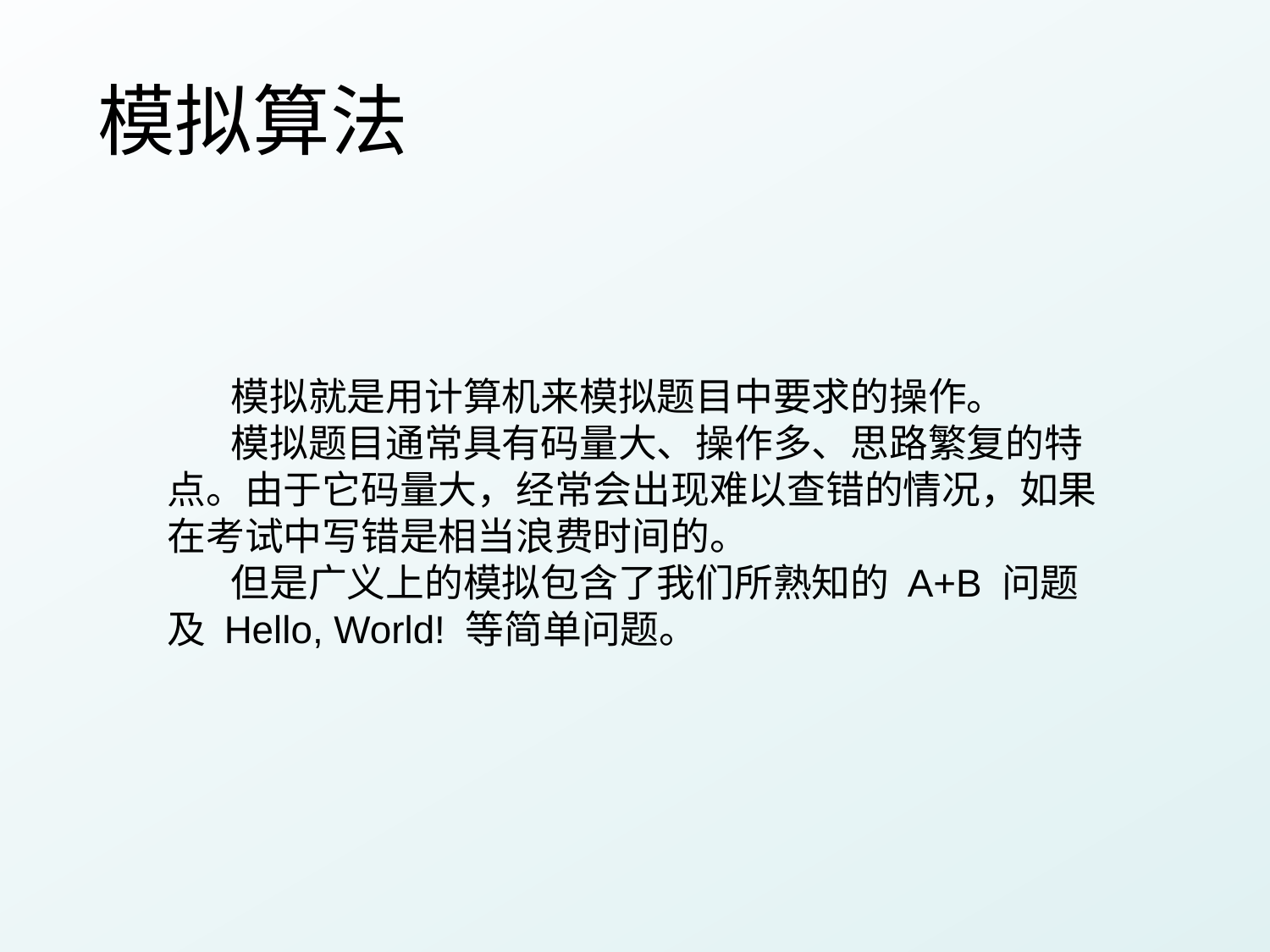

# 模拟算法
模拟就是用计算机来模拟题目中要求的操作。
模拟题目通常具有码量大、操作多、思路繁复的特点。由于它码量大，经常会出现难以查错的情况，如果在考试中写错是相当浪费时间的。
但是广义上的模拟包含了我们所熟知的 A+B 问题及 Hello, World! 等简单问题。